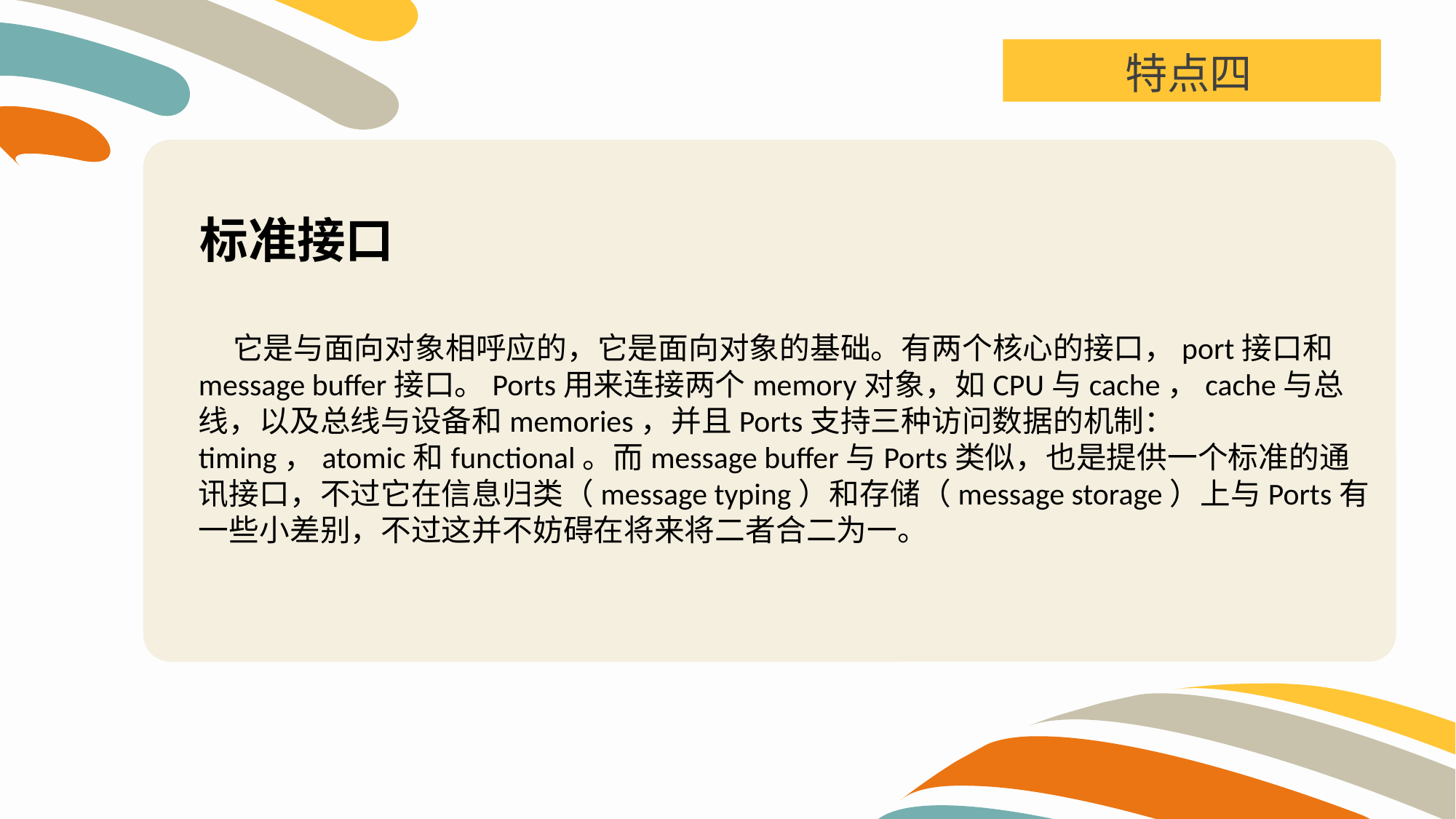

特点四

标准接口
    它是与面向对象相呼应的，它是面向对象的基础。有两个核心的接口，port接口和message buffer接口。Ports用来连接两个memory对象，如CPU与cache，cache与总线，以及总线与设备和memories，并且Ports支持三种访问数据的机制：timing，atomic和functional。而message buffer与Ports类似，也是提供一个标准的通讯接口，不过它在信息归类（message typing）和存储（message storage）上与Ports有一些小差别，不过这并不妨碍在将来将二者合二为一。